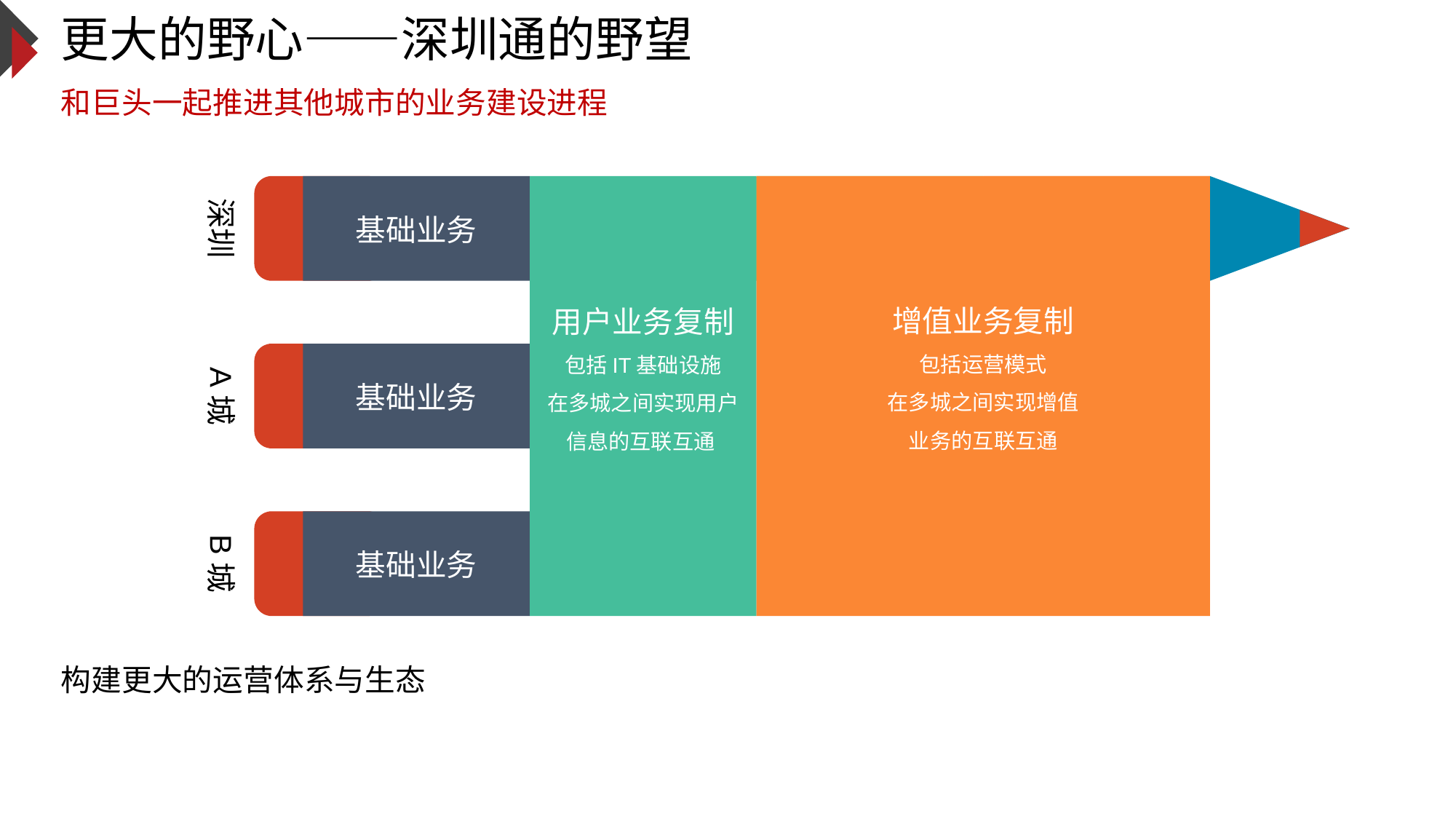

# 更大的野心——深圳通的野望
和巨头一起推进其他城市的业务建设进程

增值业务复制
包括运营模式
在多城之间实现增值业务的互联互通
深圳

用户业务复制
包括IT基础设施
在多城之间实现用户信息的互联互通

基础业务
用户业务
移动业务
增值业务
A城

基础业务
B城

基础业务
构建更大的运营体系与生态